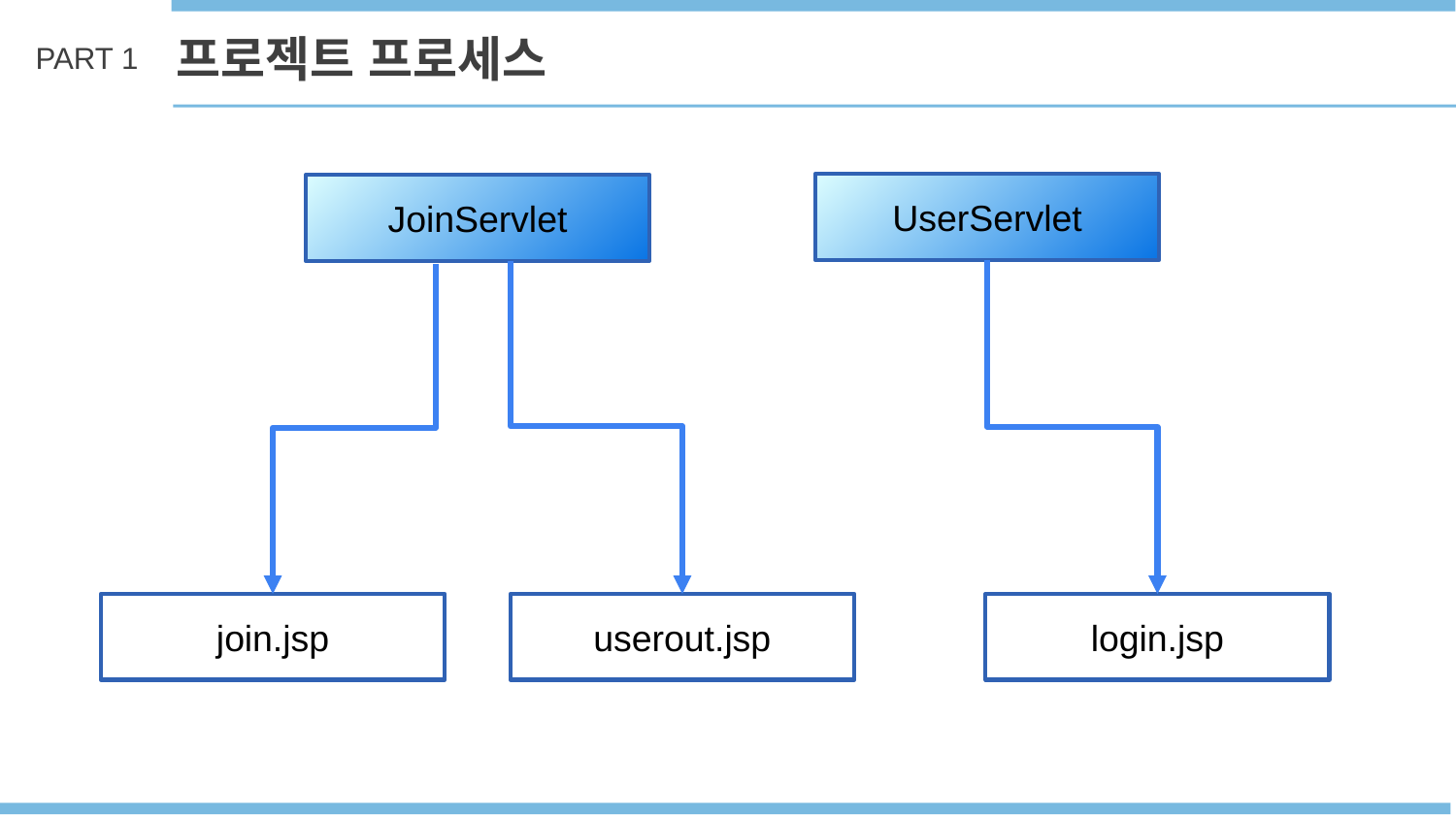

프로젝트 프로세스
PART 1

UserServlet
JoinServlet
join.jsp
userout.jsp
login.jsp